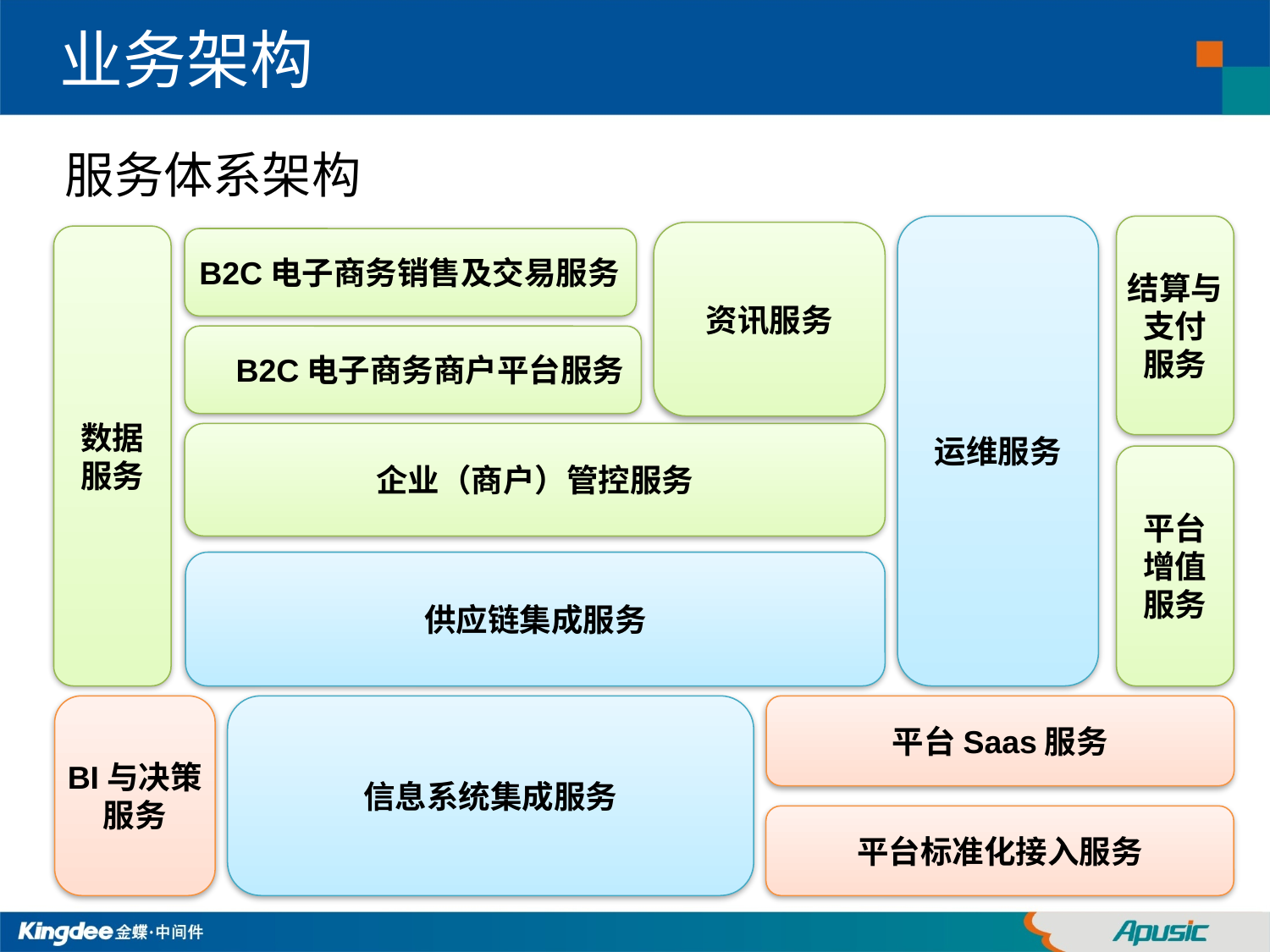

# 业务架构
服务体系架构
运维服务
结算与
支付
服务
资讯服务
数据
服务
B2C电子商务销售及交易服务
B2C电子商务商户平台服务
企业（商户）管控服务
平台
增值
服务
供应链集成服务
BI与决策
服务
信息系统集成服务
平台Saas服务
平台标准化接入服务